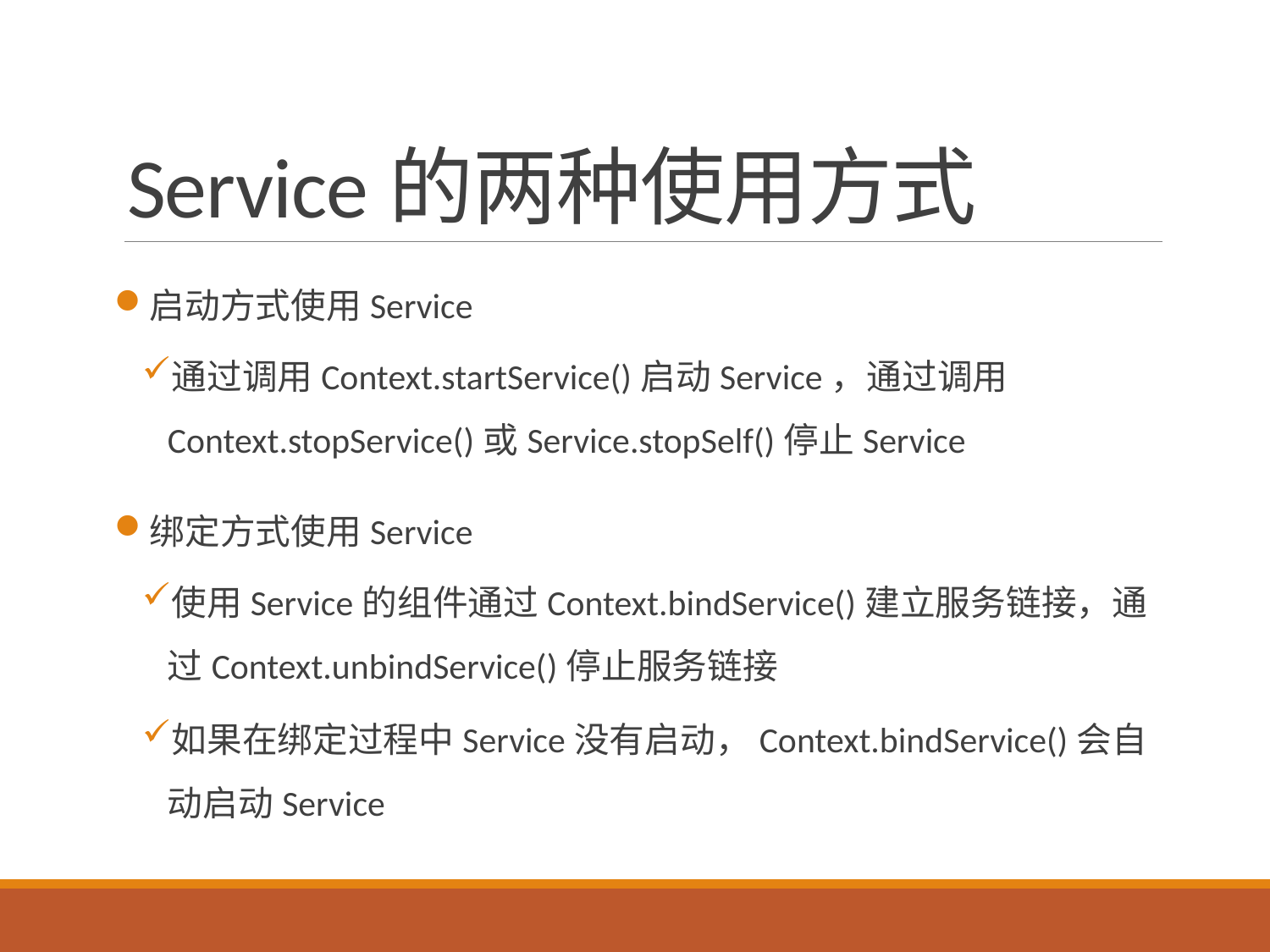

# Service的两种使用方式
启动方式使用Service
通过调用Context.startService()启动Service，通过调用Context.stopService()或Service.stopSelf()停止Service
绑定方式使用Service
使用Service的组件通过Context.bindService()建立服务链接，通过Context.unbindService()停止服务链接
如果在绑定过程中Service没有启动，Context.bindService()会自动启动Service